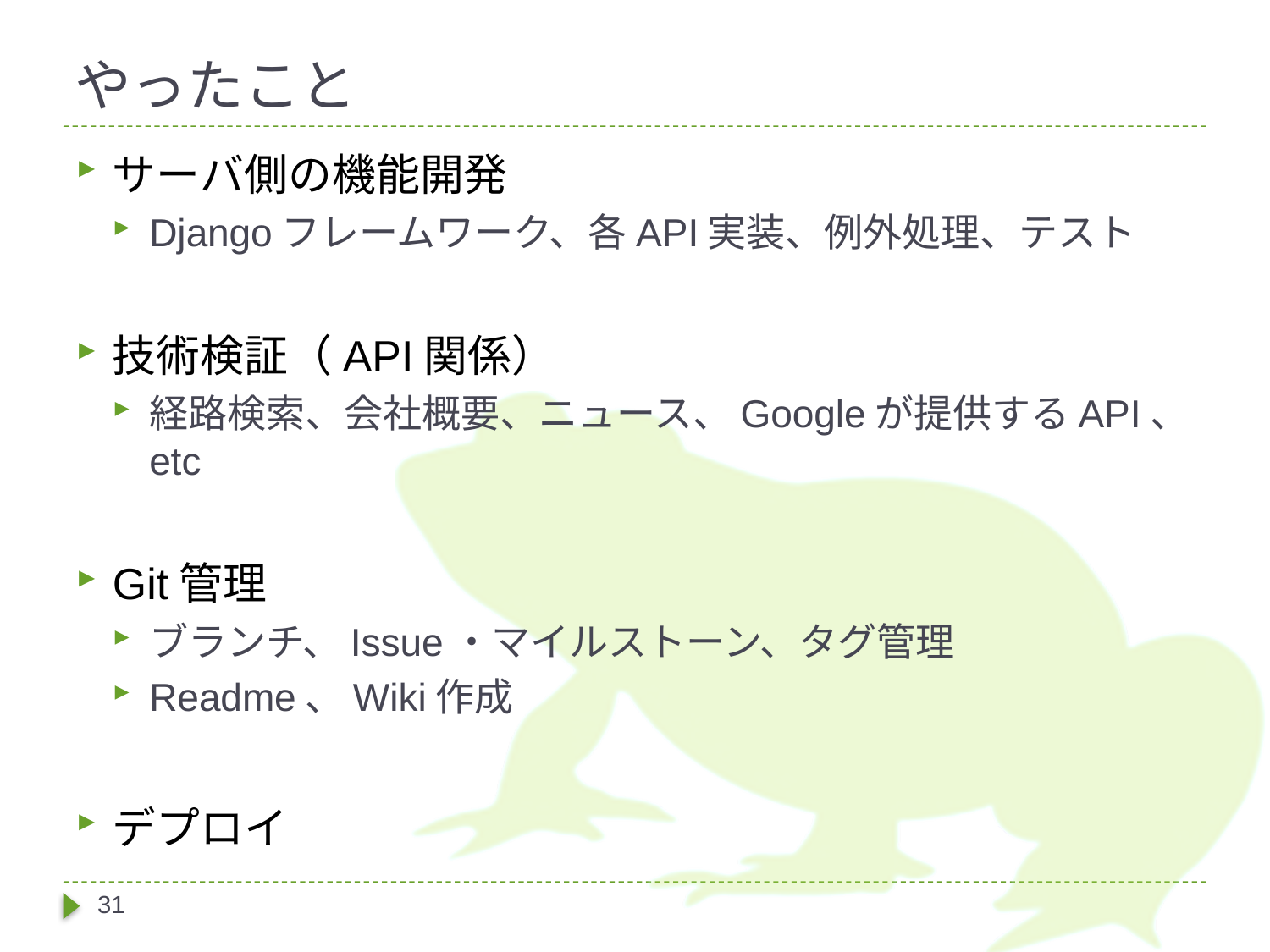

# やったこと
サーバ側の機能開発
Djangoフレームワーク、各API実装、例外処理、テスト

技術検証（API関係）
経路検索、会社概要、ニュース、Googleが提供するAPI、etc

Git管理
ブランチ、Issue・マイルストーン、タグ管理
Readme、Wiki作成

デプロイ
31